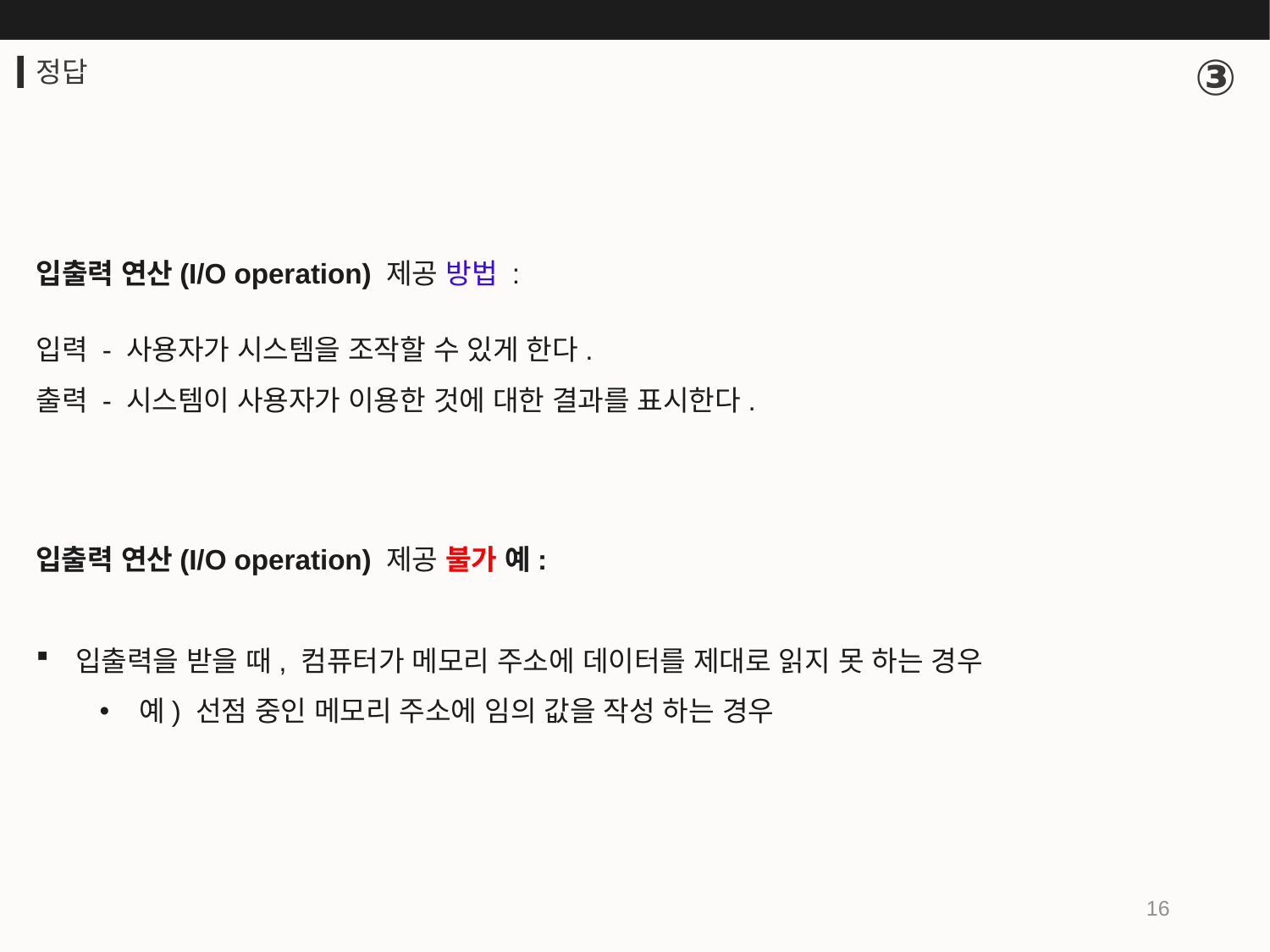

③
정답

입출력 연산(I/O operation) 제공 방법 :

입력 - 사용자가 시스템을 조작할 수 있게 한다.
출력 - 시스템이 사용자가 이용한 것에 대한 결과를 표시한다.
입출력 연산(I/O operation) 제공 불가 예:

입출력을 받을 때, 컴퓨터가 메모리 주소에 데이터를 제대로 읽지 못 하는 경우
예) 선점 중인 메모리 주소에 임의 값을 작성 하는 경우
16